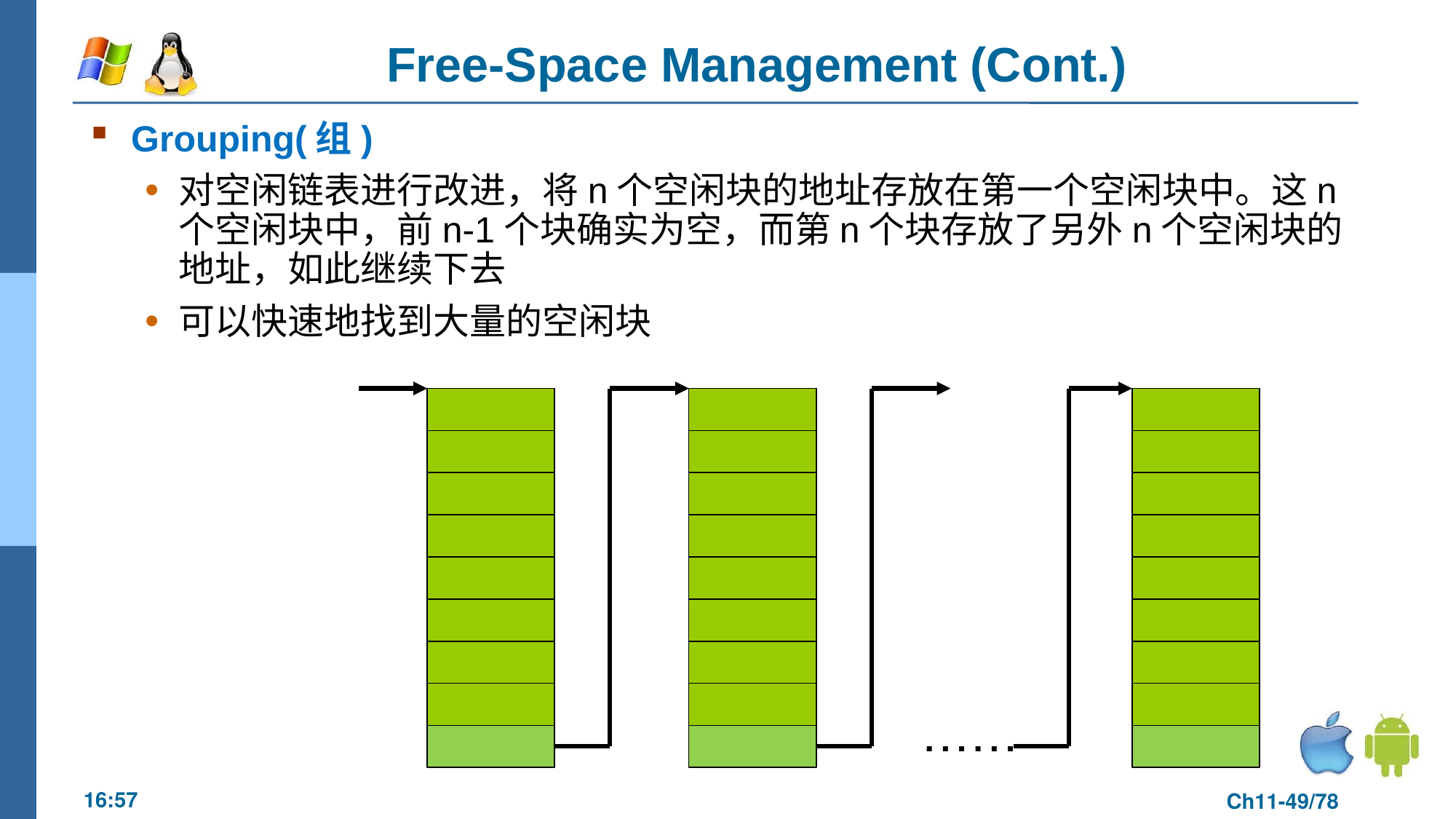

# Free-Space Management (Cont.)
Grouping(组)
对空闲链表进行改进，将n个空闲块的地址存放在第一个空闲块中。这n个空闲块中，前n-1个块确实为空，而第n个块存放了另外n个空闲块的地址，如此继续下去
可以快速地找到大量的空闲块

……